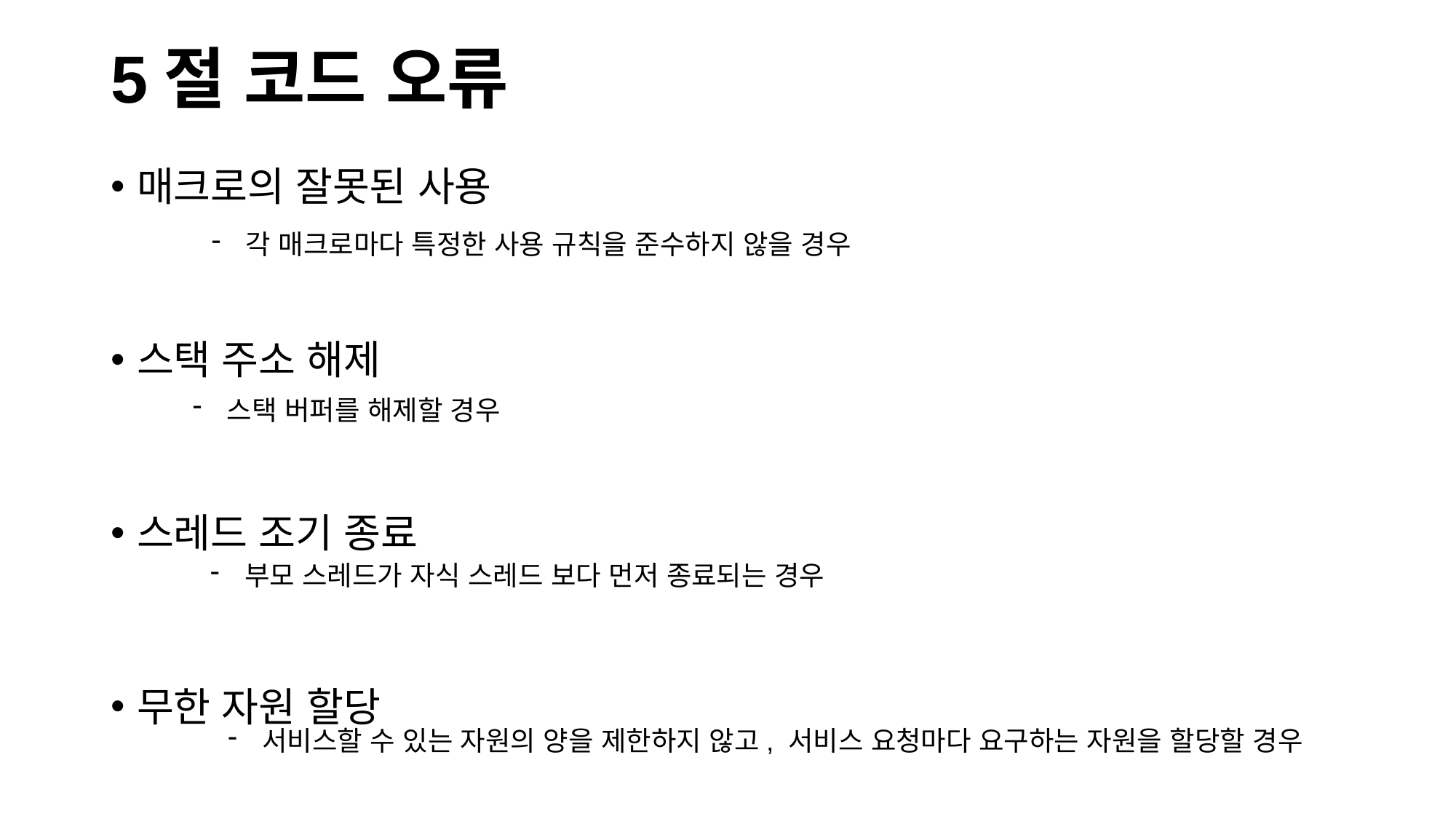

# 5절 코드 오류
매크로의 잘못된 사용

스택 주소 해제

스레드 조기 종료

무한 자원 할당
각 매크로마다 특정한 사용 규칙을 준수하지 않을 경우
스택 버퍼를 해제할 경우
부모 스레드가 자식 스레드 보다 먼저 종료되는 경우
서비스할 수 있는 자원의 양을 제한하지 않고, 서비스 요청마다 요구하는 자원을 할당할 경우